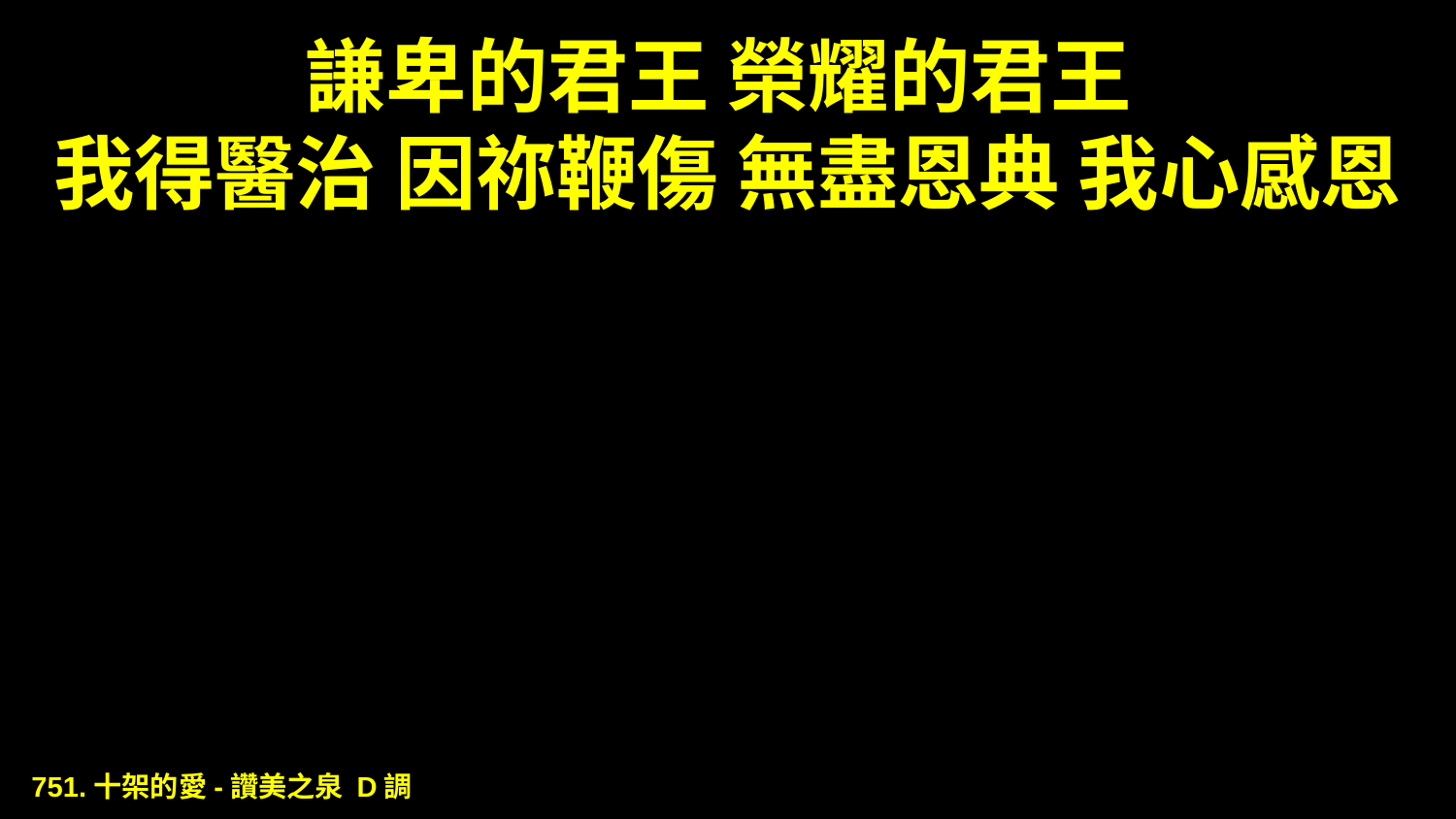

# 謙卑的君王 榮耀的君王 我得醫治 因祢鞭傷 無盡恩典 我心感恩
751.十架的愛-讚美之泉 D調